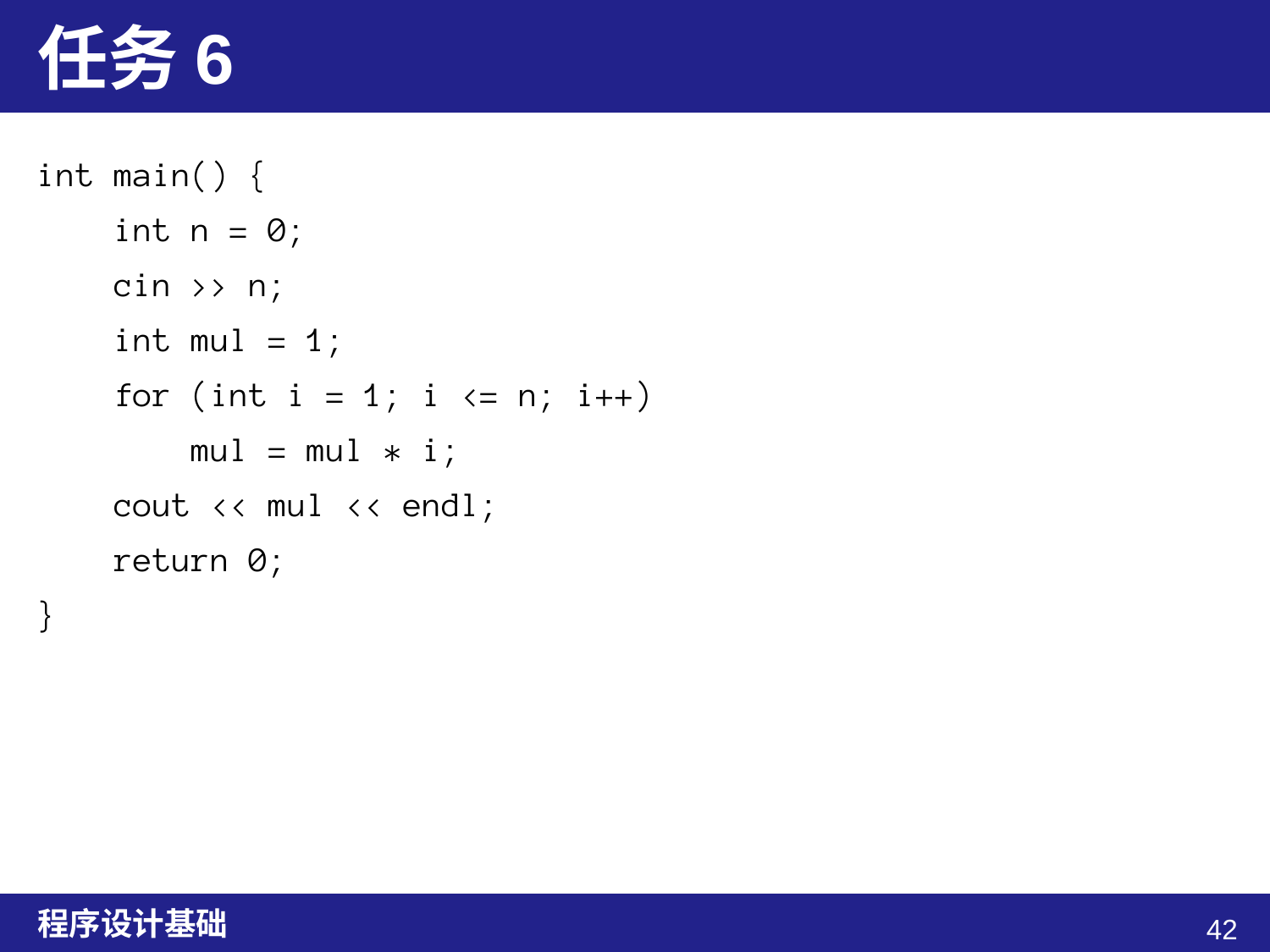

# 任务6
int main() {
    int n = 0;
    cin >> n;
    int mul = 1;
    for (int i = 1; i <= n; i++)
        mul = mul * i;
    cout << mul << endl;
    return 0;
}